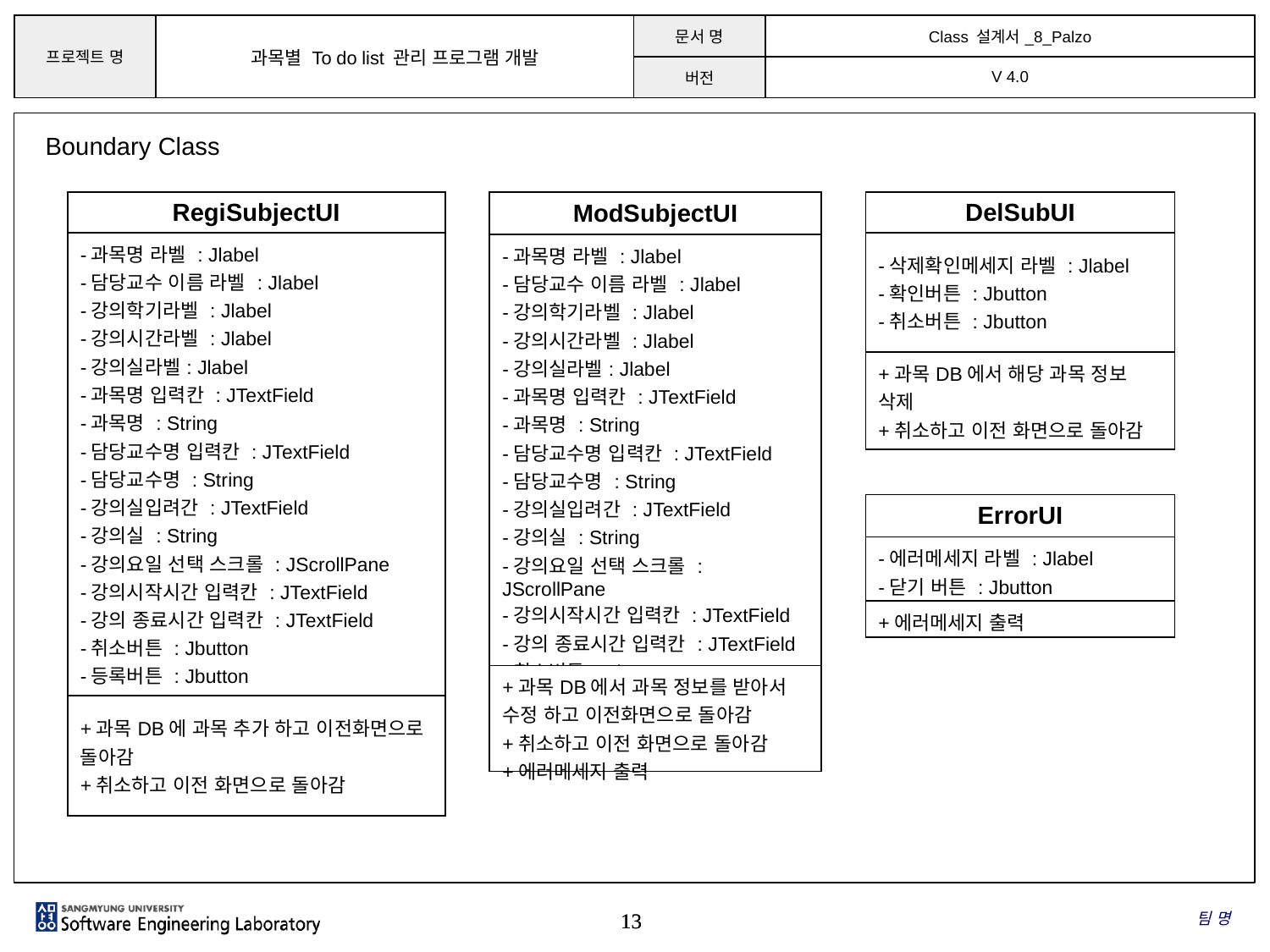

Boundary Class
| ModSubjectUI |
| --- |
| -과목명 라벨 : Jlabel -담당교수 이름 라벨 : Jlabel -강의학기라벨 : Jlabel -강의시간라벨 : Jlabel -강의실라벨: Jlabel -과목명 입력칸 : JTextField -과목명 : String -담당교수명 입력칸 : JTextField -담당교수명 : String -강의실입려간 : JTextField -강의실 : String -강의요일 선택 스크롤 : JScrollPane -강의시작시간 입력칸 : JTextField -강의 종료시간 입력칸 : JTextField -취소버튼 : Jbutton -변경버튼 : Jbutton -삭제버튼 : JButton |
| +과목DB에서 과목 정보를 받아서 수정 하고 이전화면으로 돌아감 +취소하고 이전 화면으로 돌아감 +에러메세지 출력 |
| DelSubUI |
| --- |
| -삭제확인메세지 라벨 : Jlabel -확인버튼 : Jbutton -취소버튼 : Jbutton |
| +과목DB에서 해당 과목 정보 삭제 +취소하고 이전 화면으로 돌아감 |
| RegiSubjectUI |
| --- |
| -과목명 라벨 : Jlabel -담당교수 이름 라벨 : Jlabel -강의학기라벨 : Jlabel -강의시간라벨 : Jlabel -강의실라벨: Jlabel -과목명 입력칸 : JTextField -과목명 : String -담당교수명 입력칸 : JTextField -담당교수명 : String -강의실입려간 : JTextField -강의실 : String -강의요일 선택 스크롤 : JScrollPane -강의시작시간 입력칸 : JTextField -강의 종료시간 입력칸 : JTextField -취소버튼 : Jbutton -등록버튼 : Jbutton |
| +과목DB에 과목 추가 하고 이전화면으로 돌아감 +취소하고 이전 화면으로 돌아감 |
| ErrorUI |
| --- |
| -에러메세지 라벨 : Jlabel -닫기 버튼 : Jbutton |
| +에러메세지 출력 |
팀 명